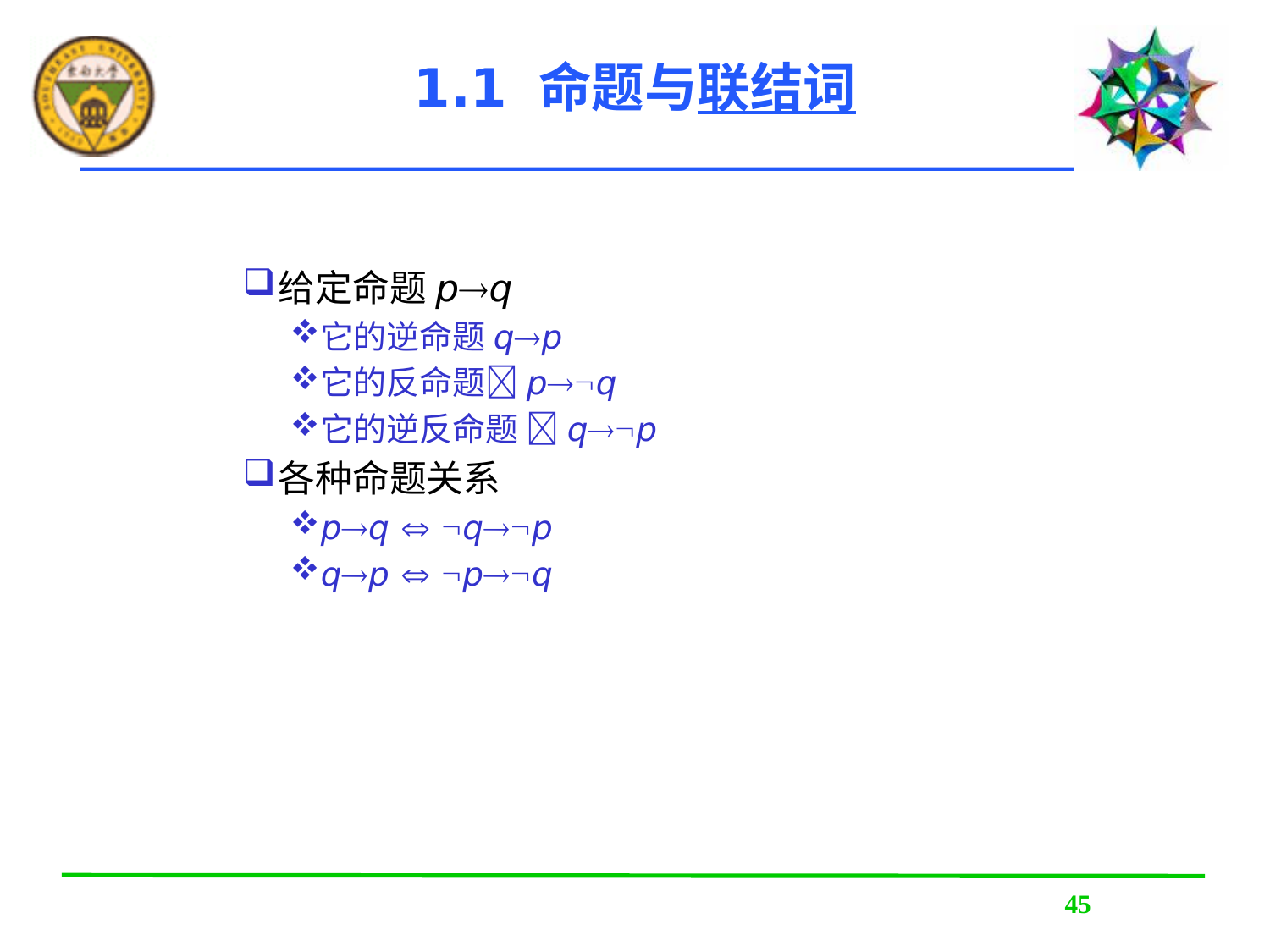

# 1.1 命题与联结词
给定命题p→q
它的逆命题q→p
它的反命题¬p→¬q
它的逆反命题 ¬q→¬p
各种命题关系
p→q ⇔ ¬q→¬p
q→p ⇔ ¬p→¬q